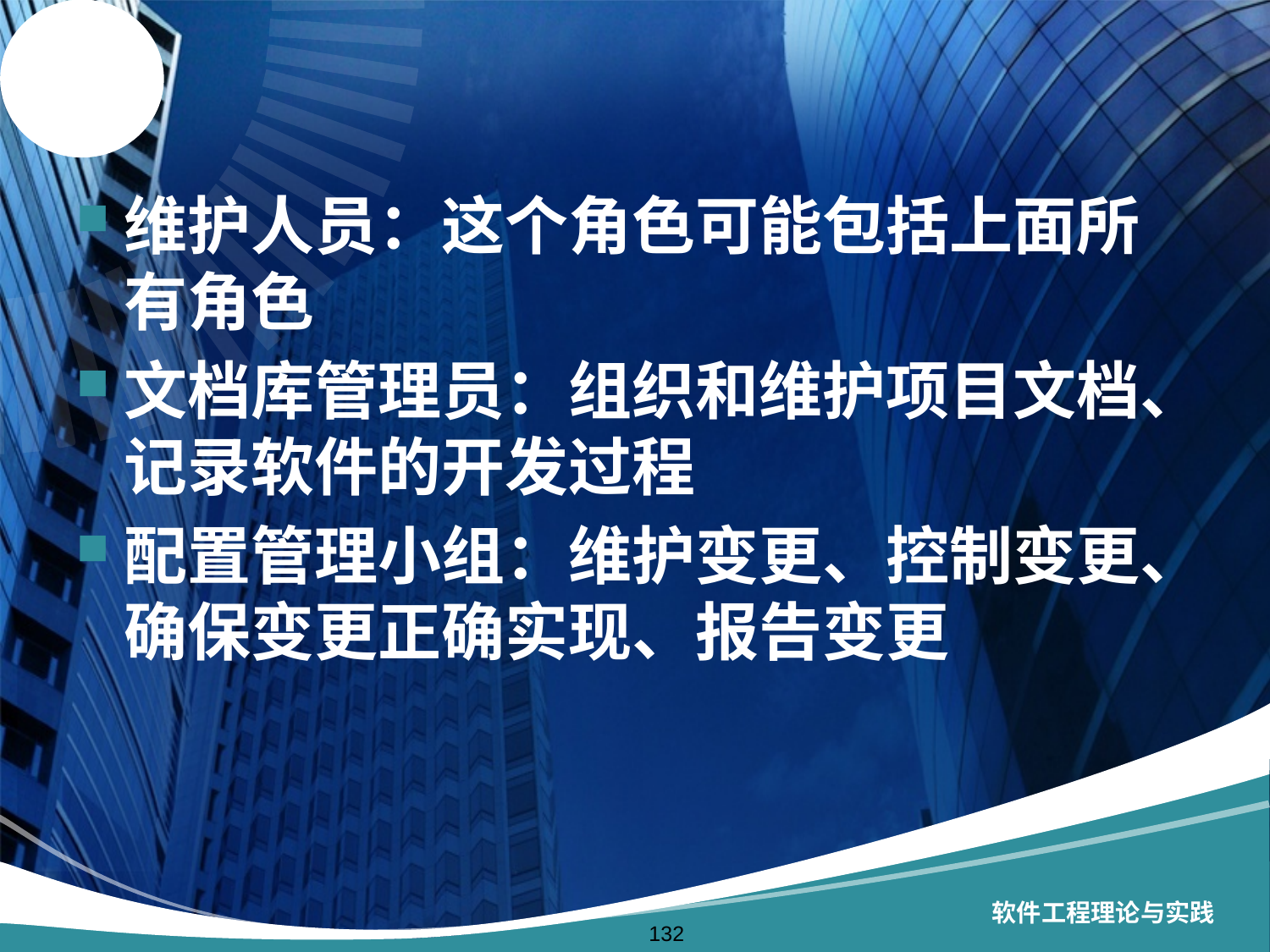

维护人员：这个角色可能包括上面所有角色
文档库管理员：组织和维护项目文档、记录软件的开发过程
配置管理小组：维护变更、控制变更、确保变更正确实现、报告变更
软件工程理论与实践
132